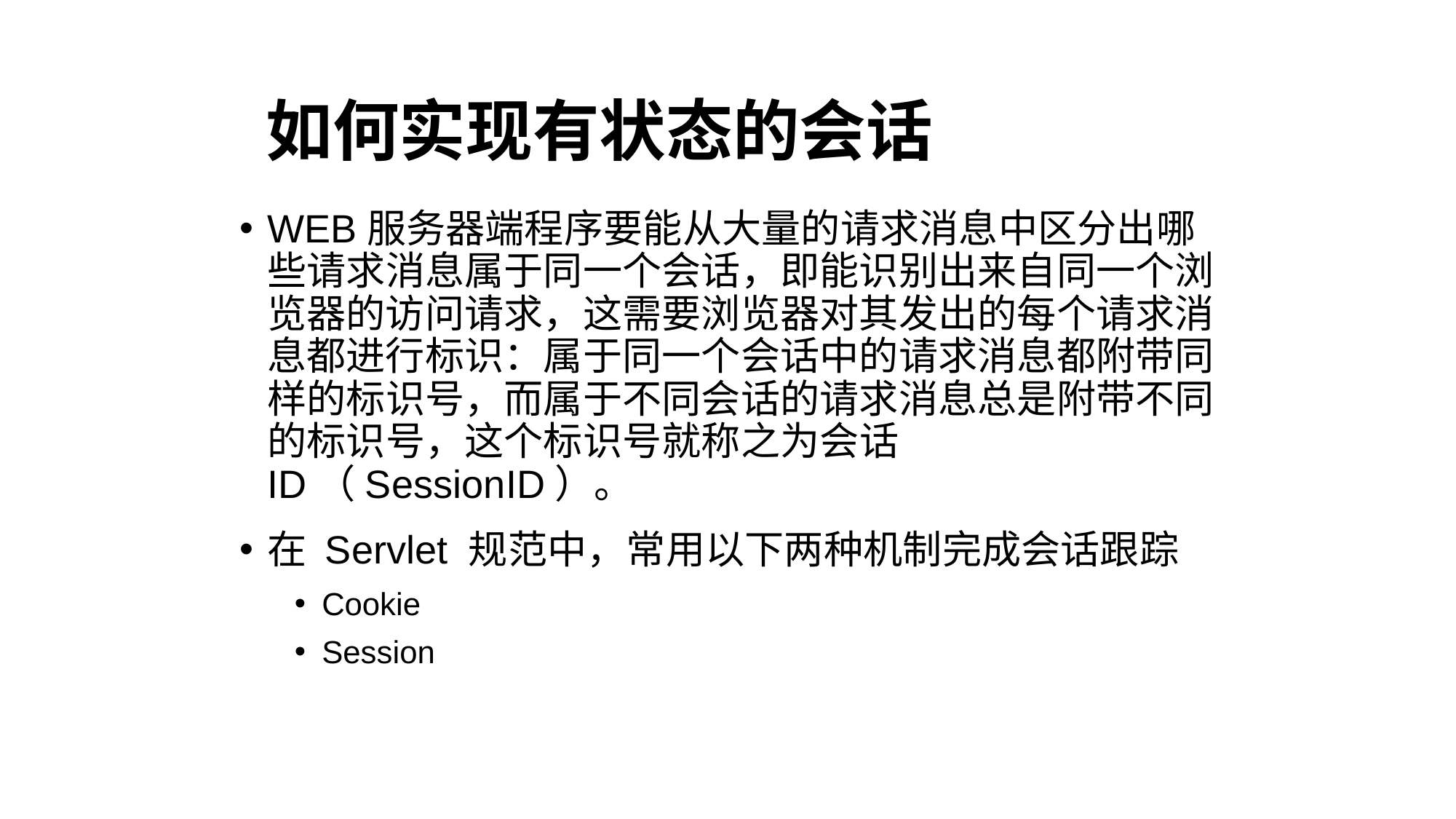

# 如何实现有状态的会话
WEB服务器端程序要能从大量的请求消息中区分出哪些请求消息属于同一个会话，即能识别出来自同一个浏览器的访问请求，这需要浏览器对其发出的每个请求消息都进行标识：属于同一个会话中的请求消息都附带同样的标识号，而属于不同会话的请求消息总是附带不同的标识号，这个标识号就称之为会话ID（SessionID）。
在 Servlet 规范中，常用以下两种机制完成会话跟踪
Cookie
Session